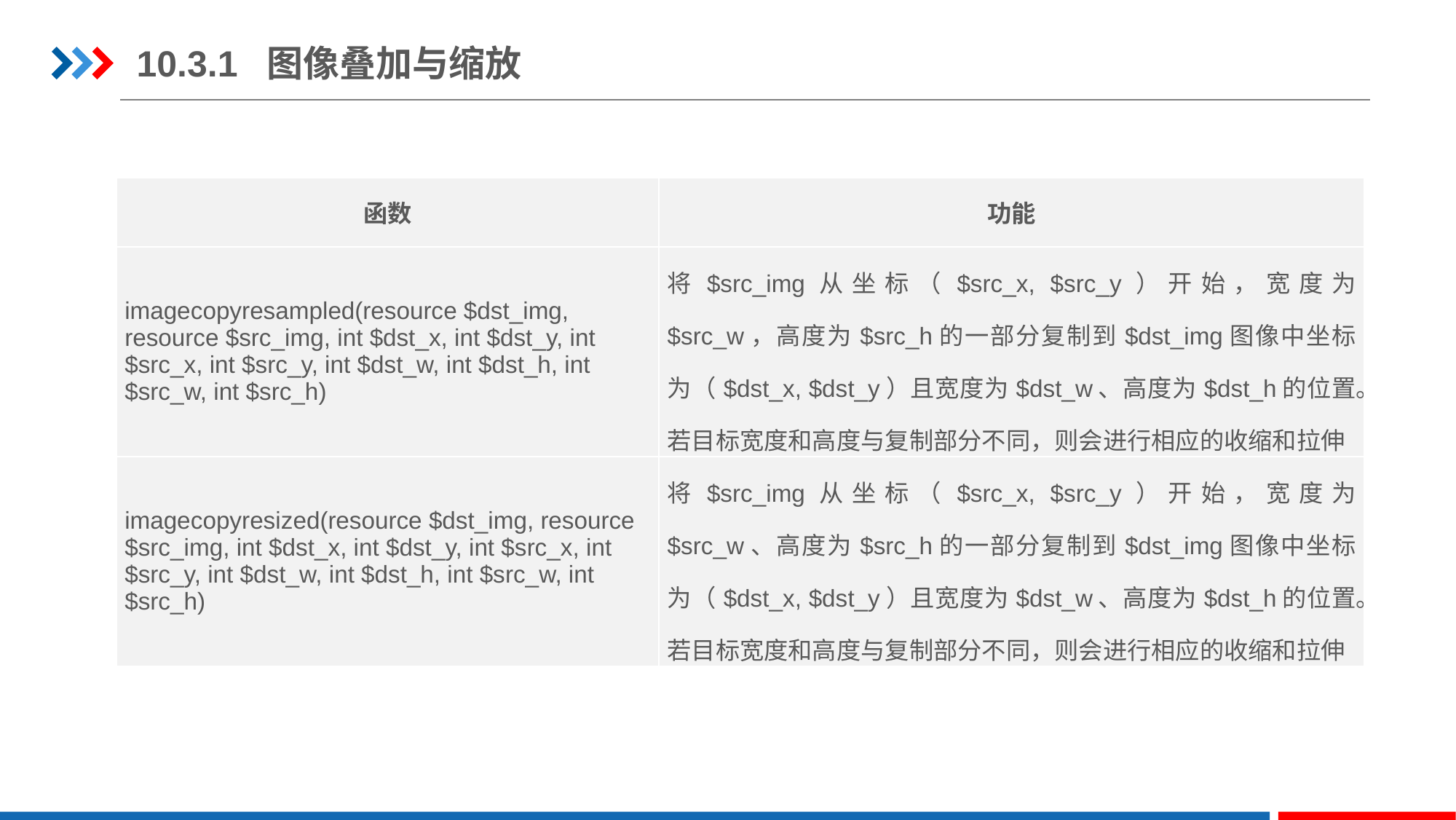

10.3.1  图像叠加与缩放
| 函数 | 功能 |
| --- | --- |
| imagecopyresampled(resource $dst\_img, resource $src\_img, int $dst\_x, int $dst\_y, int $src\_x, int $src\_y, int $dst\_w, int $dst\_h, int $src\_w, int $src\_h) | 将$src\_img从坐标（$src\_x, $src\_y）开始，宽度为 $src\_w，高度为$src\_h的一部分复制到$dst\_img图像中坐标为（$dst\_x, $dst\_y）且宽度为$dst\_w、高度为$dst\_h的位置。若目标宽度和高度与复制部分不同，则会进行相应的收缩和拉伸 |
| imagecopyresized(resource $dst\_img, resource $src\_img, int $dst\_x, int $dst\_y, int $src\_x, int $src\_y, int $dst\_w, int $dst\_h, int $src\_w, int $src\_h) | 将$src\_img从坐标（$src\_x, $src\_y）开始，宽度为 $src\_w、高度为$src\_h的一部分复制到$dst\_img图像中坐标为（$dst\_x, $dst\_y）且宽度为$dst\_w、高度为$dst\_h的位置。若目标宽度和高度与复制部分不同，则会进行相应的收缩和拉伸 |